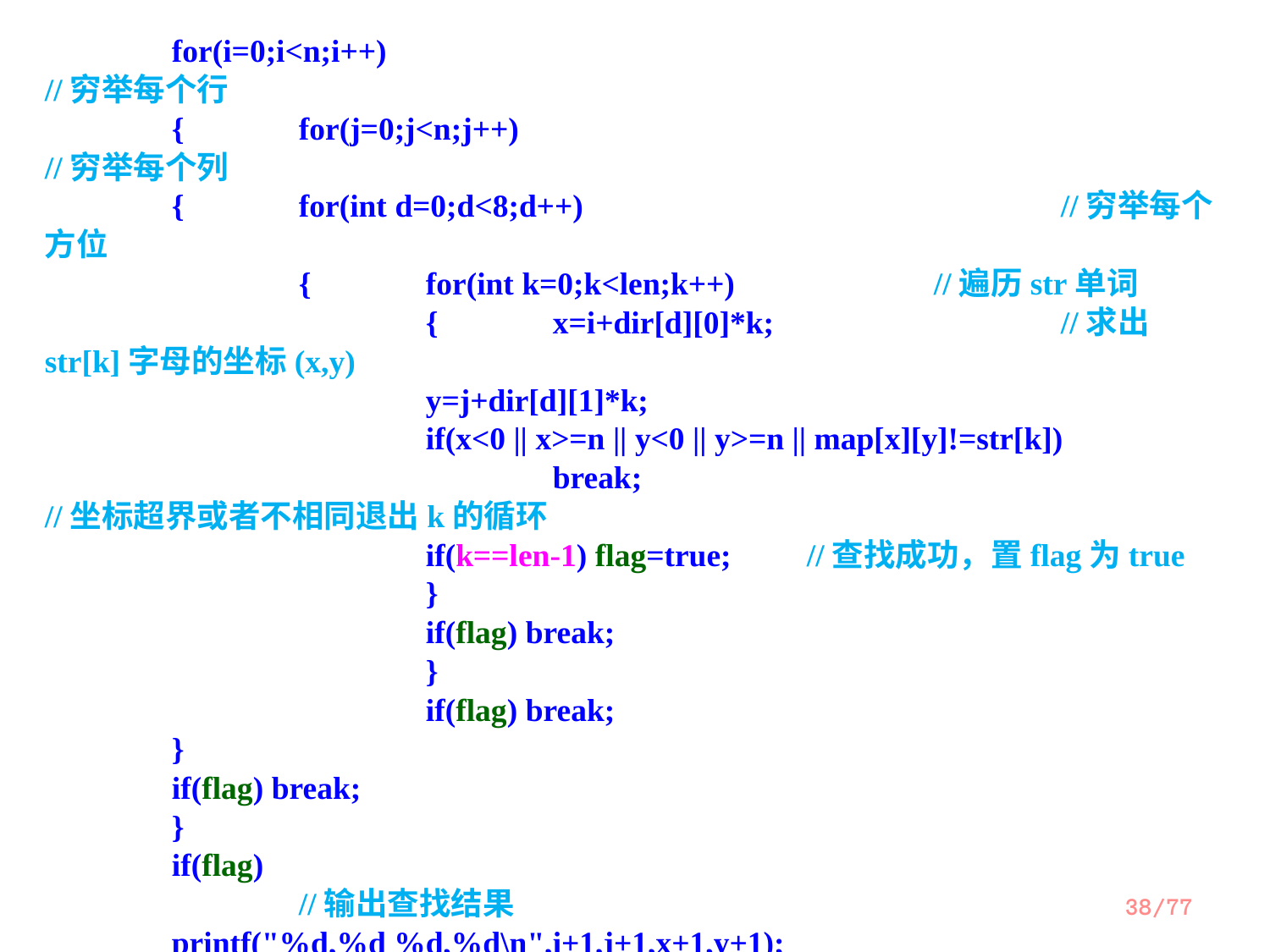

for(i=0;i<n;i++) 							//穷举每个行
           	{	for(j=0;j<n;j++)						//穷举每个列
               	{	for(int d=0;d<8;d++) 				//穷举每个方位
                   	{	for(int k=0;k<len;k++) 		//遍历str单词
                        		{	x=i+dir[d][0]*k; 			//求出str[k]字母的坐标(x,y)
                            		y=j+dir[d][1]*k;
             	            		if(x<0 || x>=n || y<0 || y>=n || map[x][y]!=str[k])
              	                 		break;					//坐标超界或者不相同退出k的循环
             	            		if(k==len-1) flag=true; 	//查找成功，置flag为true
          	        		}
          	        		if(flag) break;
        	   		}
         	   		if(flag) break;
              	}
              	if(flag) break;
         	}
         	if(flag) 										//输出查找结果
             	printf("%d,%d %d,%d\n",i+1,j+1,x+1,y+1);
         	else
            		printf("Not found\n");
    }
    return 0;
}
38/77